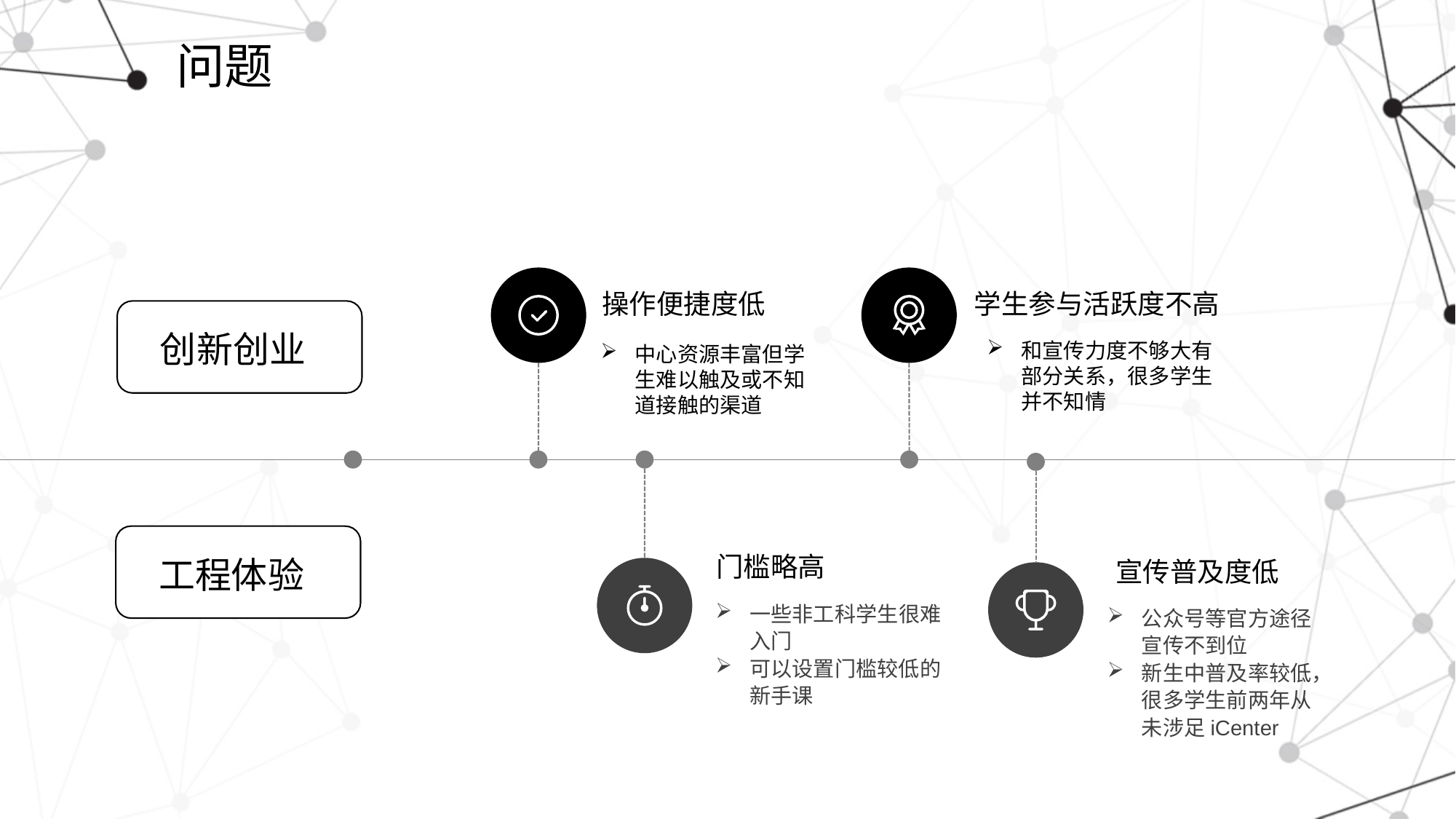

# 问题

操作便捷度低
学生参与活跃度不高

创新创业
和宣传力度不够大有部分关系，很多学生并不知情
中心资源丰富但学生难以触及或不知道接触的渠道

门槛略高
工程体验
宣传普及度低

一些非工科学生很难入门
可以设置门槛较低的新手课

公众号等官方途径宣传不到位
新生中普及率较低，很多学生前两年从未涉足iCenter